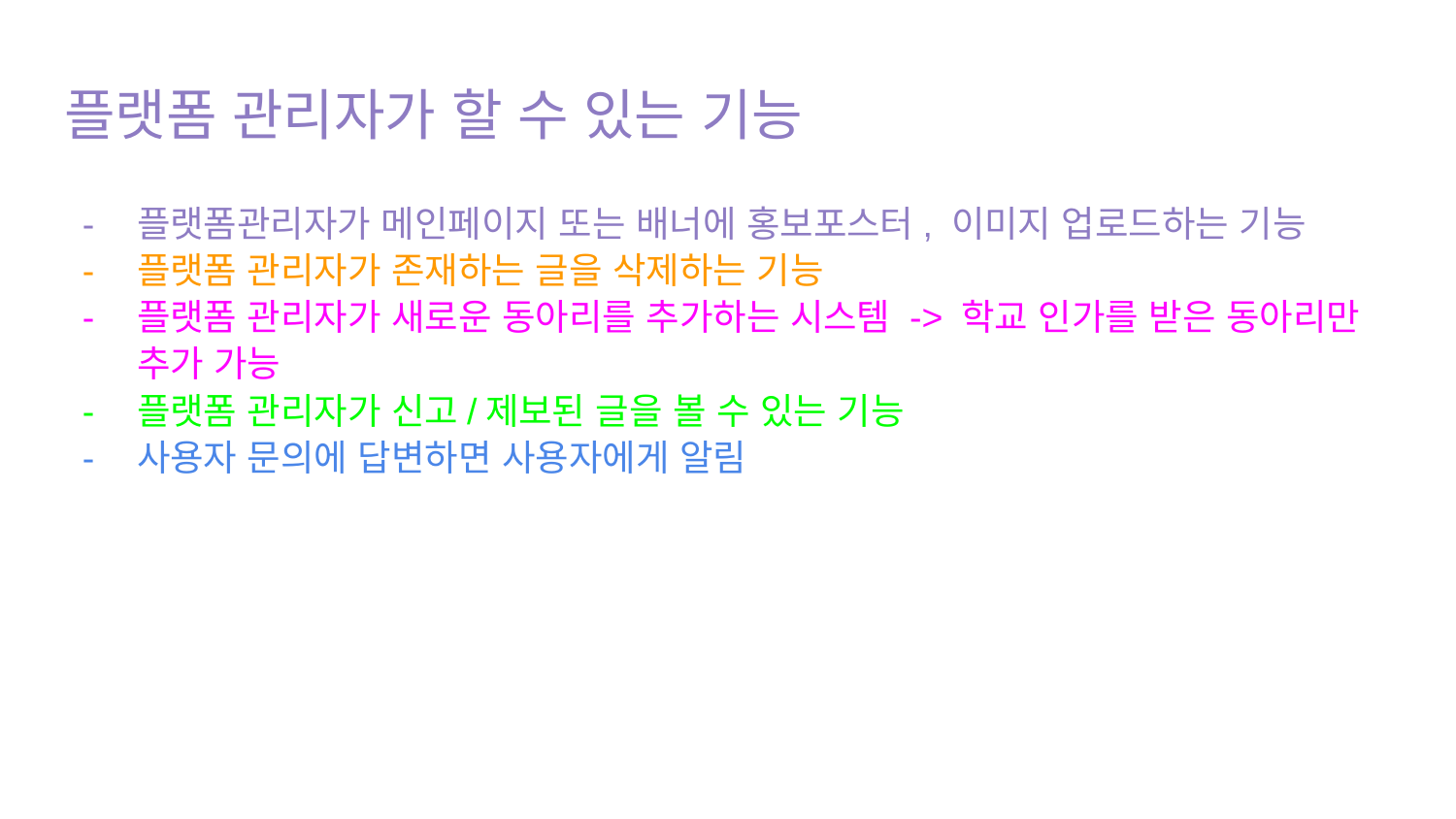

# 플랫폼 관리자가 할 수 있는 기능
플랫폼관리자가 메인페이지 또는 배너에 홍보포스터, 이미지 업로드하는 기능
플랫폼 관리자가 존재하는 글을 삭제하는 기능
플랫폼 관리자가 새로운 동아리를 추가하는 시스템 -> 학교 인가를 받은 동아리만 추가 가능
플랫폼 관리자가 신고/제보된 글을 볼 수 있는 기능
사용자 문의에 답변하면 사용자에게 알림